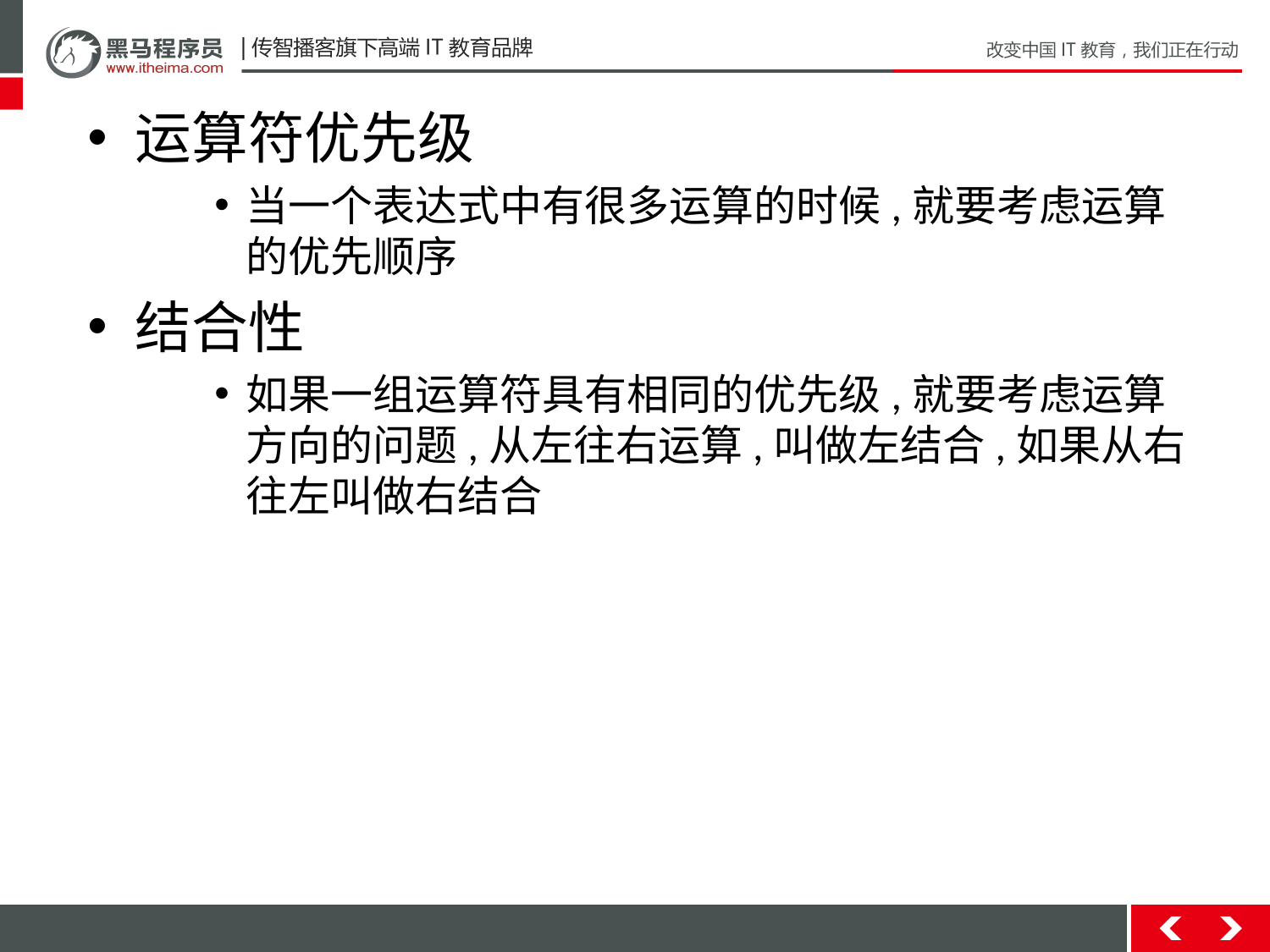

运算符优先级
当一个表达式中有很多运算的时候,就要考虑运算的优先顺序
结合性
如果一组运算符具有相同的优先级,就要考虑运算方向的问题,从左往右运算,叫做左结合,如果从右往左叫做右结合